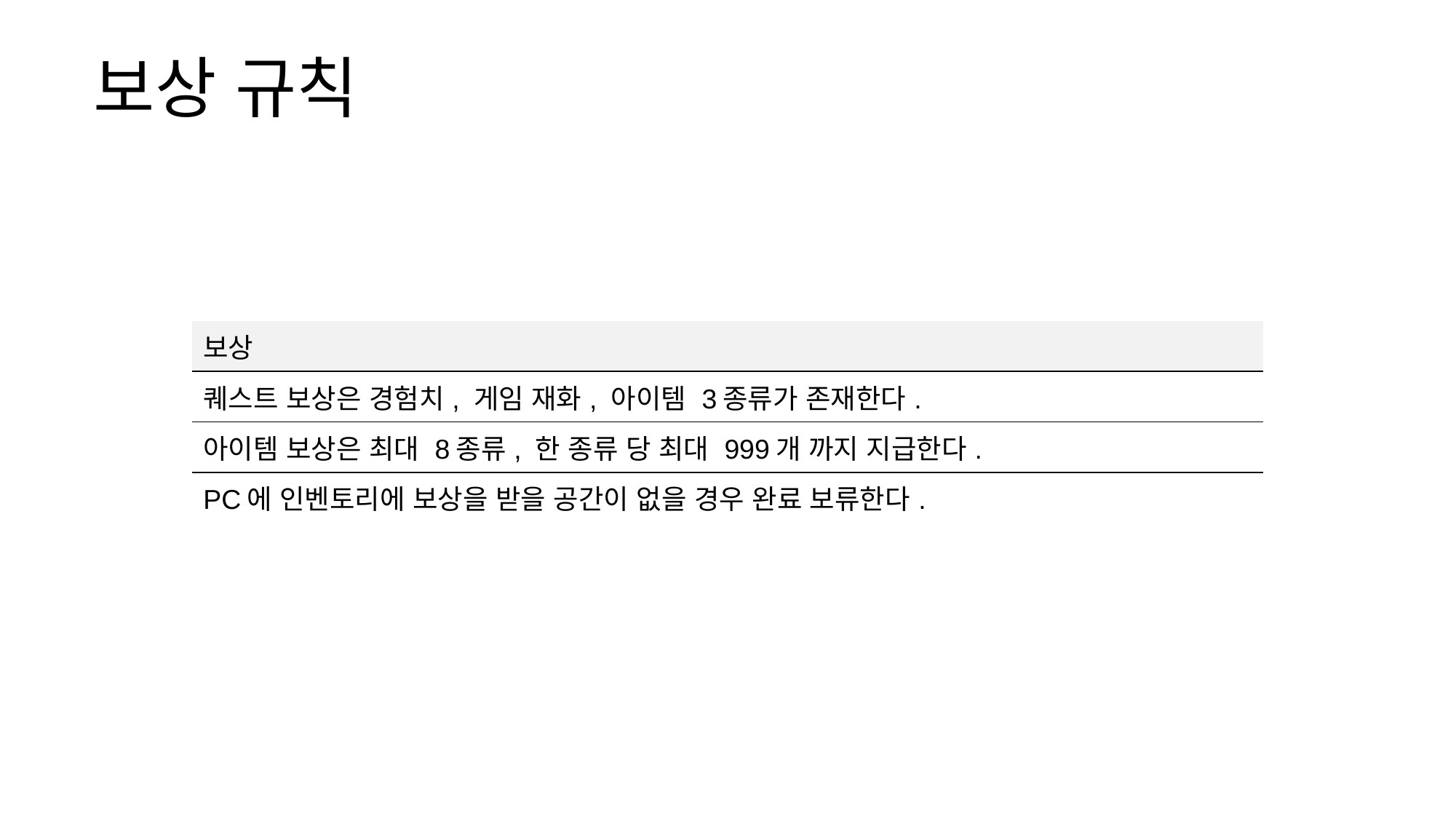

보상 규칙
| 보상 |
| --- |
| 퀘스트 보상은 경험치, 게임 재화, 아이템 3종류가 존재한다. |
| 아이템 보상은 최대 8종류, 한 종류 당 최대 999개 까지 지급한다. |
| PC에 인벤토리에 보상을 받을 공간이 없을 경우 완료 보류한다. |